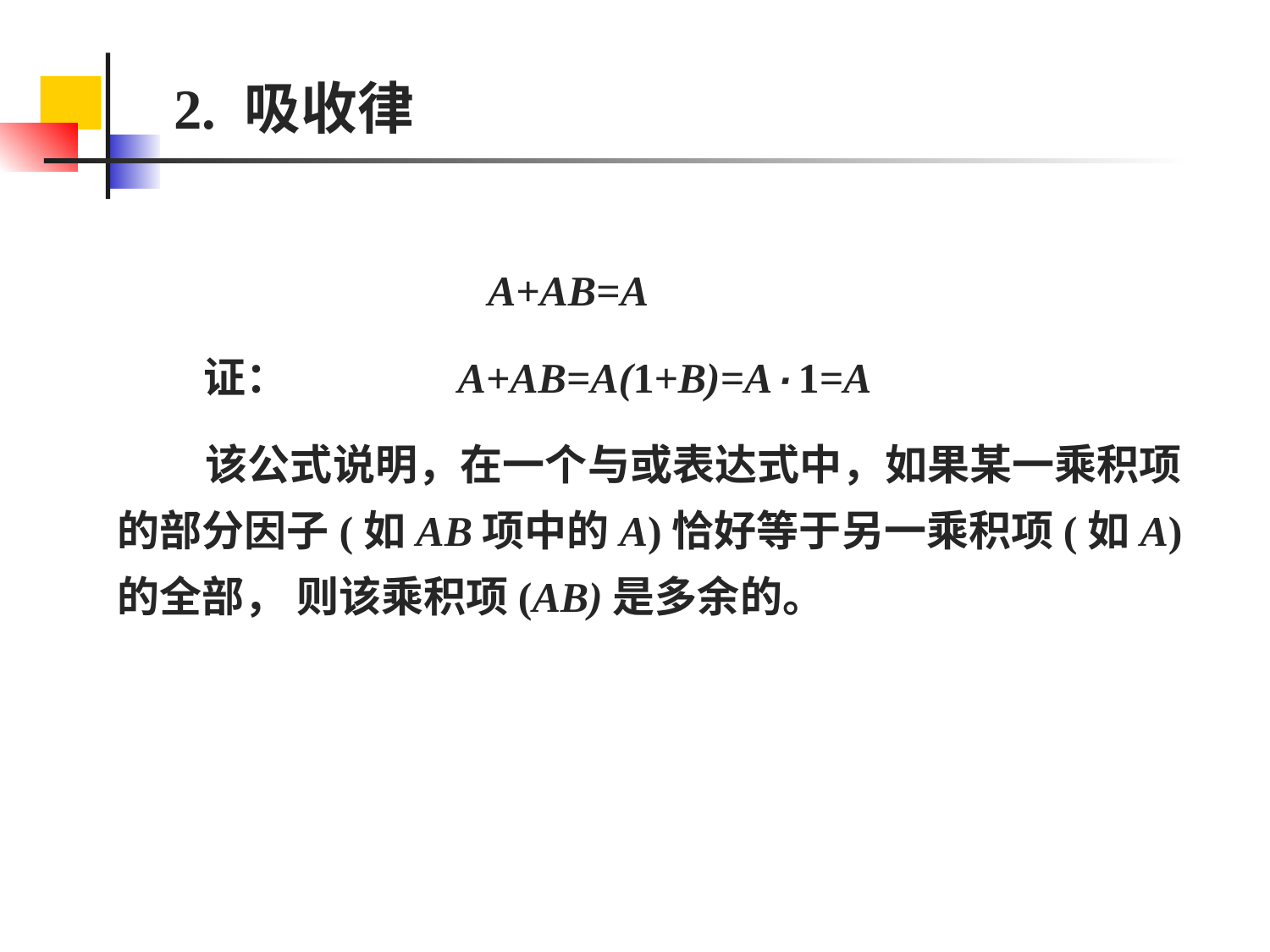

2. 吸收律

                                   A+AB=A
        证： 	        A+AB=A(1+B)=A·1=A
        该公式说明，在一个与或表达式中，如果某一乘积项的部分因子(如AB项中的A)恰好等于另一乘积项(如A)的全部， 则该乘积项(AB)是多余的。